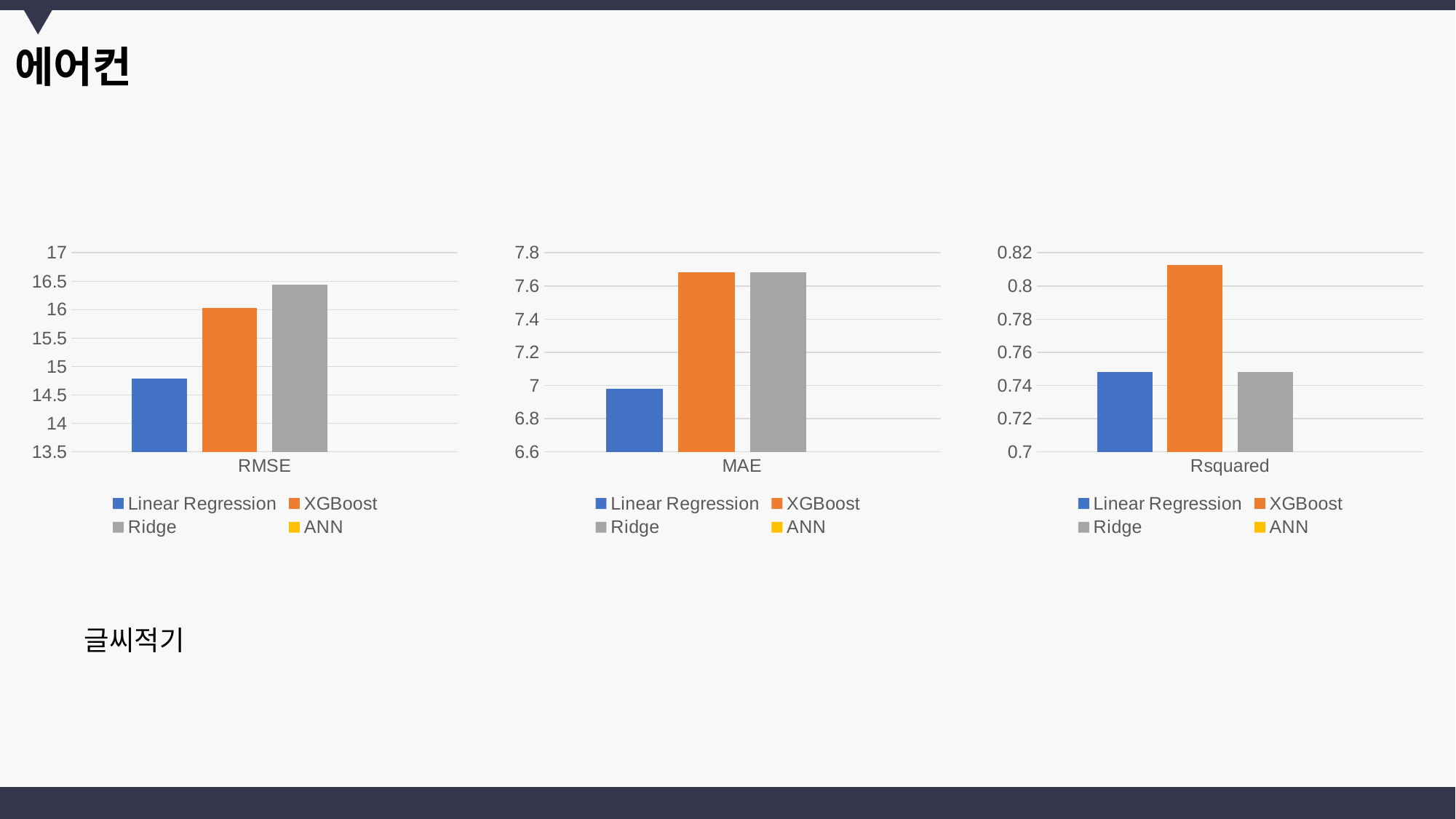

에어컨

### Chart

| Category | Linear Regression | XGBoost | Ridge | ANN |
|---|---|---|---|---|
| RMSE | 14.78609 | 16.03617 | 16.44283 | None |

### Chart

| Category | Linear Regression | XGBoost | Ridge | ANN |
|---|---|---|---|---|
| MAE | 6.981016 | 7.683663 | 7.681399 | None |

### Chart

| Category | Linear Regression | XGBoost | Ridge | ANN |
|---|---|---|---|---|
| Rsquared | 0.7481 | 0.812495 | 0.748364 | None |
글씨적기